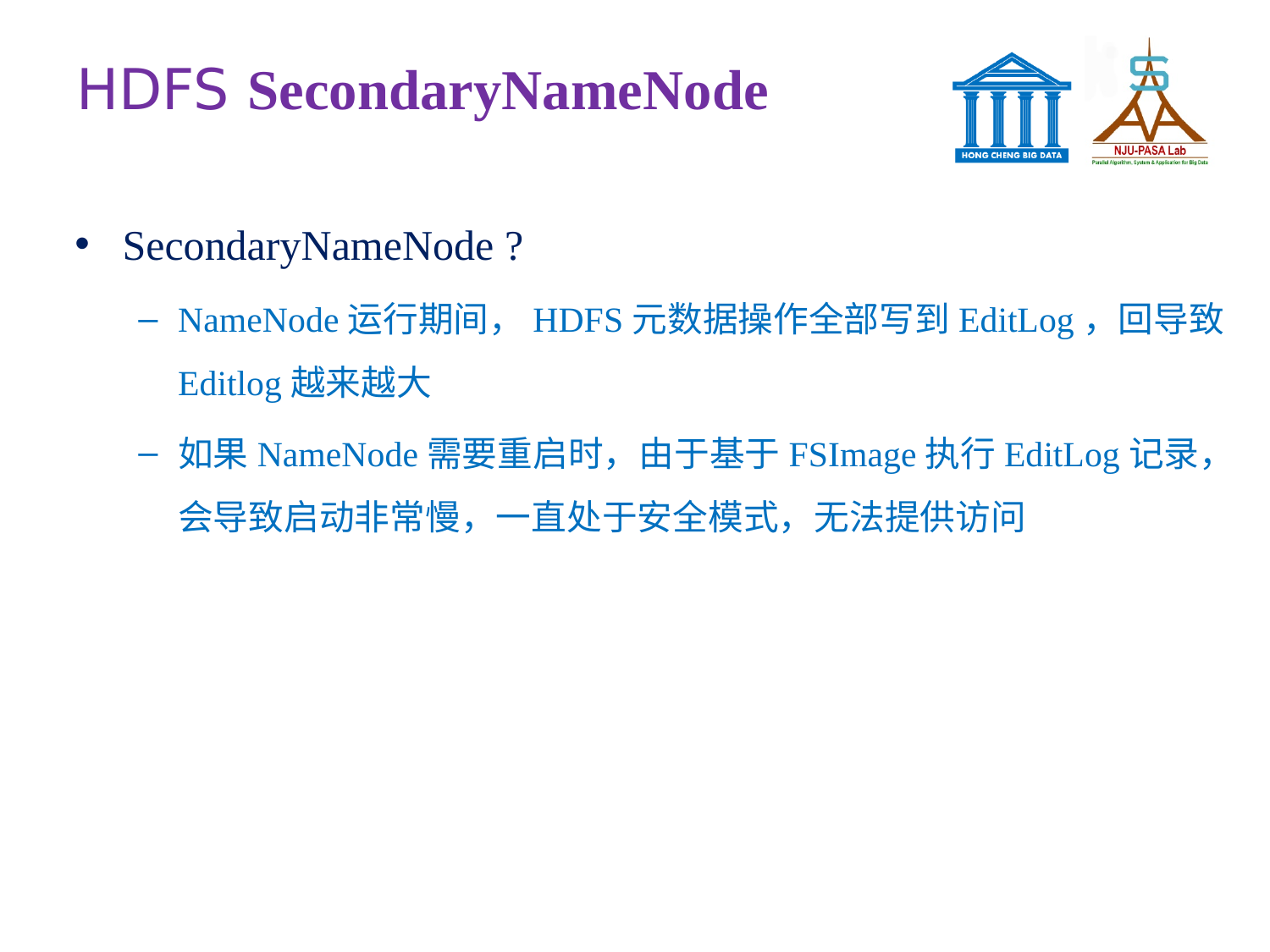

# HDFS SecondaryNameNode
SecondaryNameNode ?
NameNode运行期间，HDFS元数据操作全部写到EditLog，回导致Editlog越来越大
如果NameNode需要重启时，由于基于FSImage执行EditLog记录，会导致启动非常慢，一直处于安全模式，无法提供访问